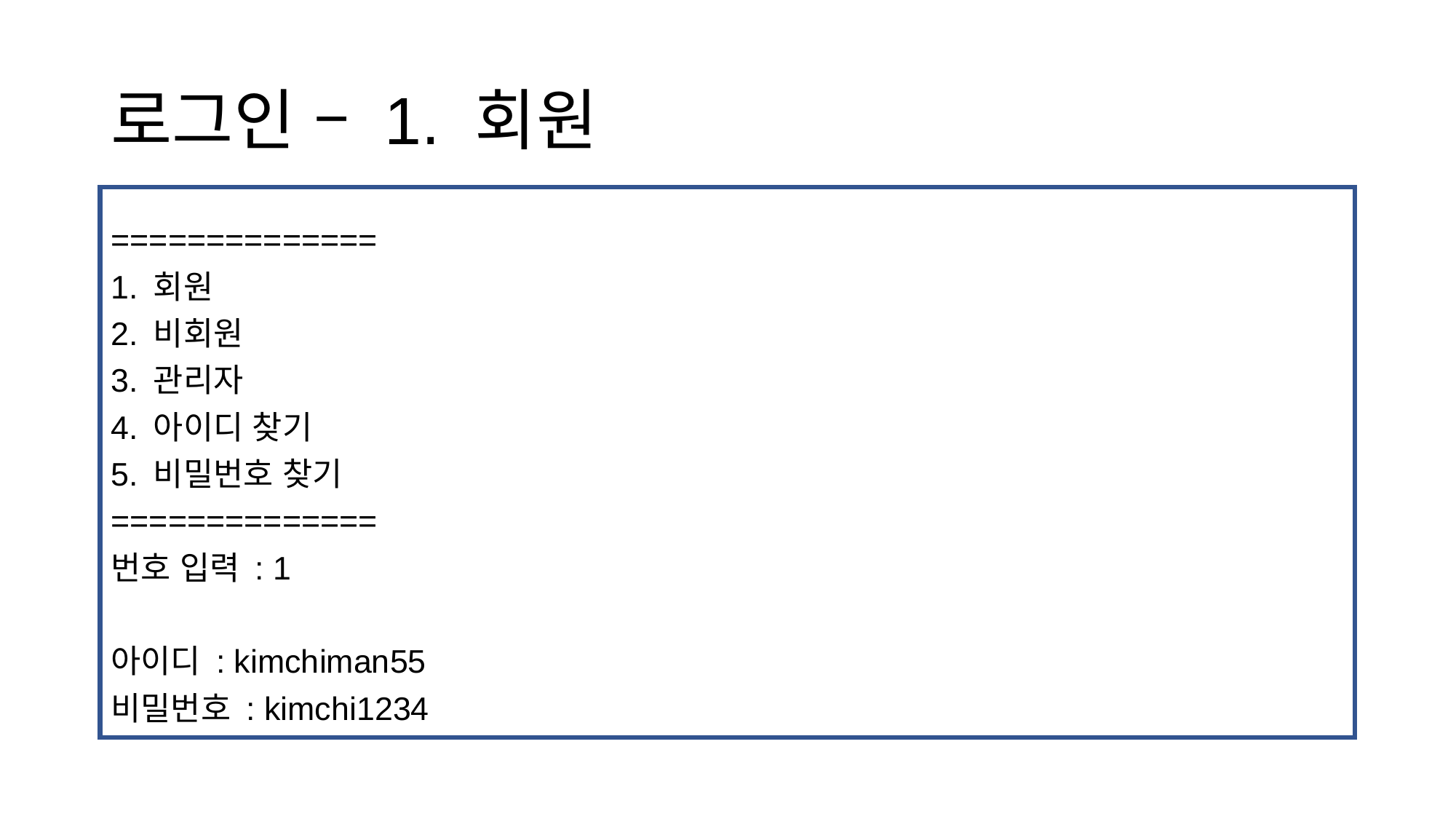

# 로그인 – 1. 회원

==============
1. 회원
2. 비회원
3. 관리자
4. 아이디 찾기
5. 비밀번호 찾기
==============
번호 입력 : 1

아이디 : kimchiman55
비밀번호 : kimchi1234